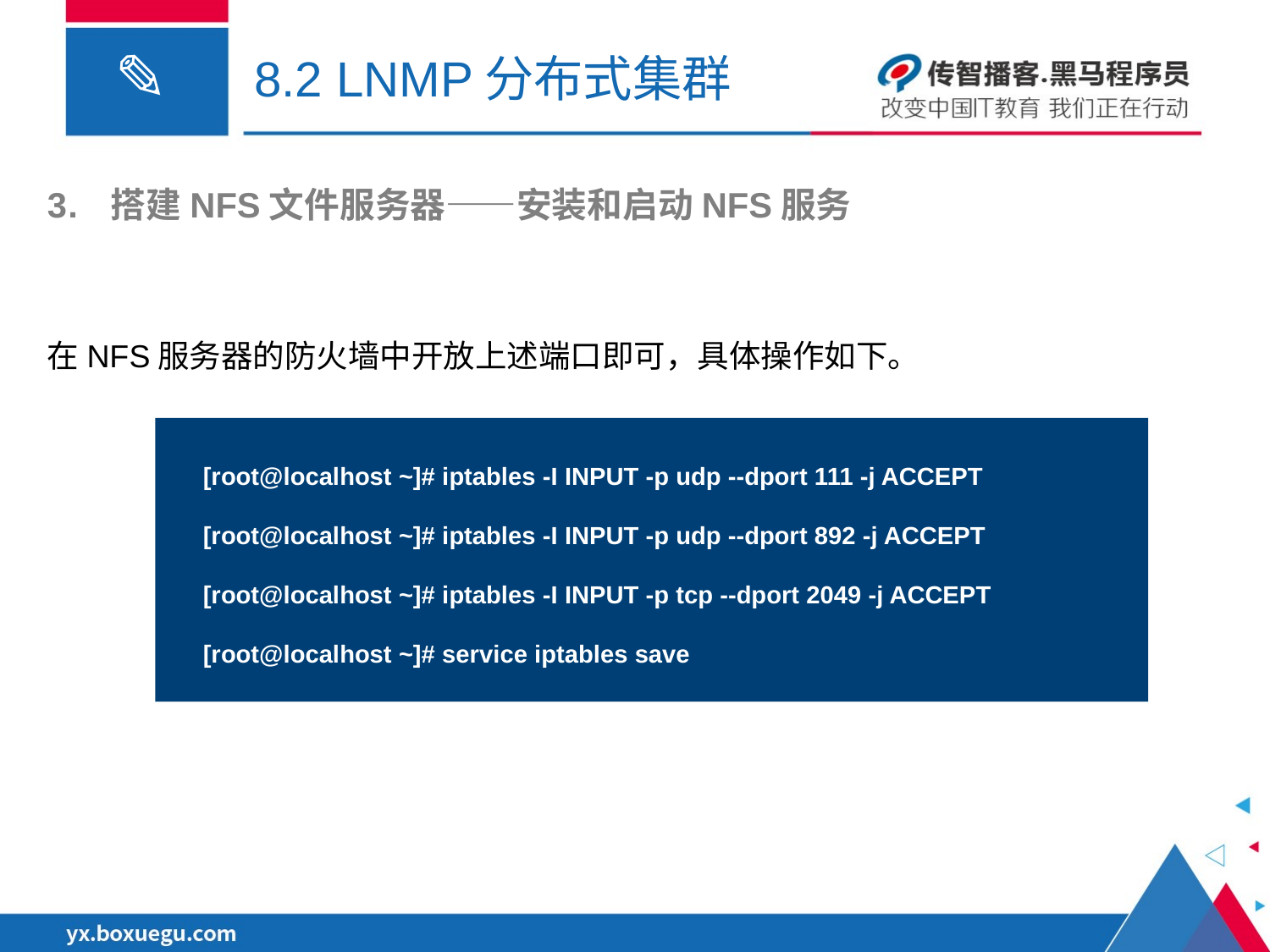

# 8.2 LNMP分布式集群
搭建NFS文件服务器——安装和启动NFS服务
在NFS服务器的防火墙中开放上述端口即可，具体操作如下。

[root@localhost ~]# iptables -I INPUT -p udp --dport 111 -j ACCEPT
[root@localhost ~]# iptables -I INPUT -p udp --dport 892 -j ACCEPT
[root@localhost ~]# iptables -I INPUT -p tcp --dport 2049 -j ACCEPT
[root@localhost ~]# service iptables save